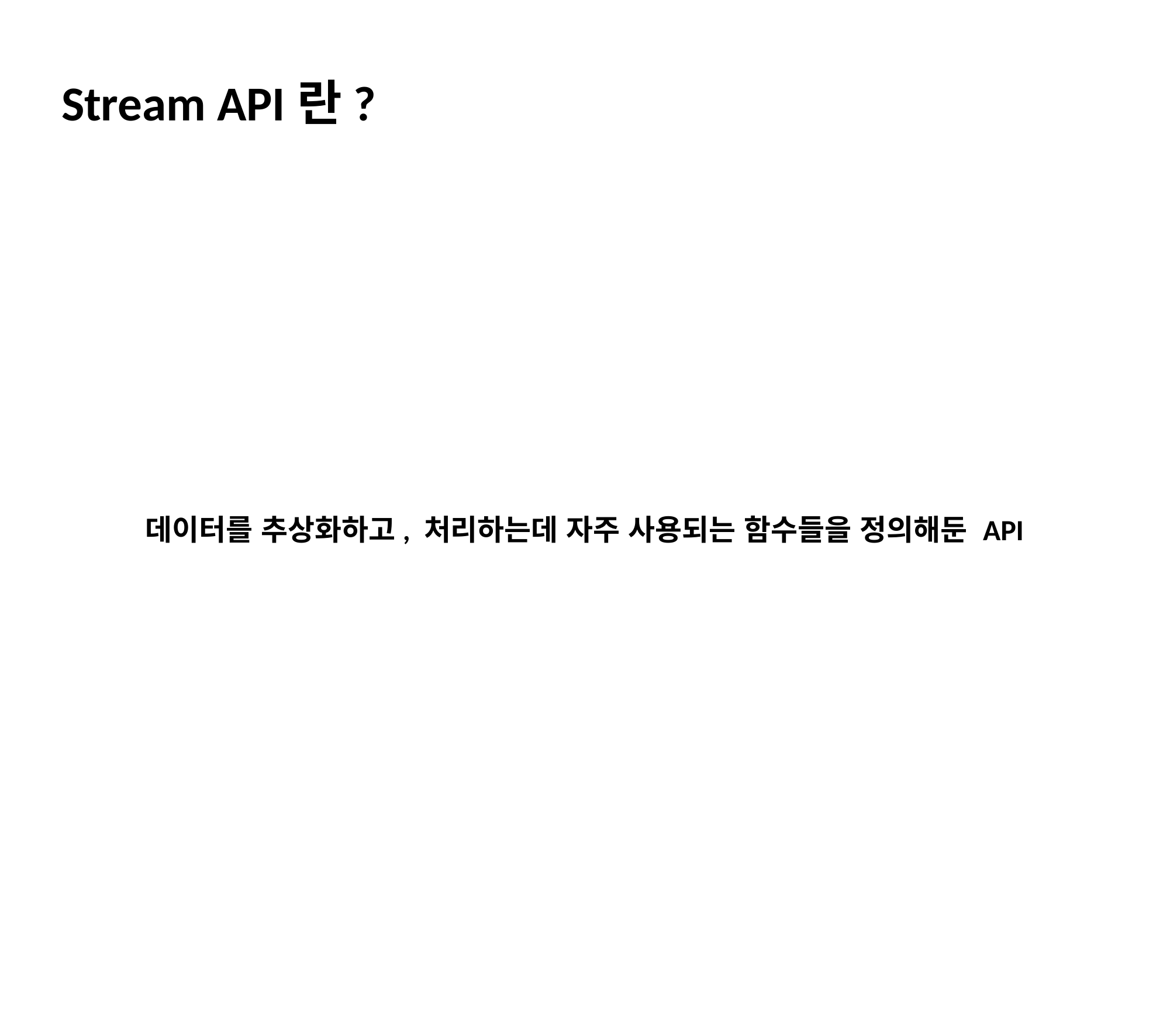

Stream API란?
데이터를 추상화하고, 처리하는데 자주 사용되는 함수들을 정의해둔 API